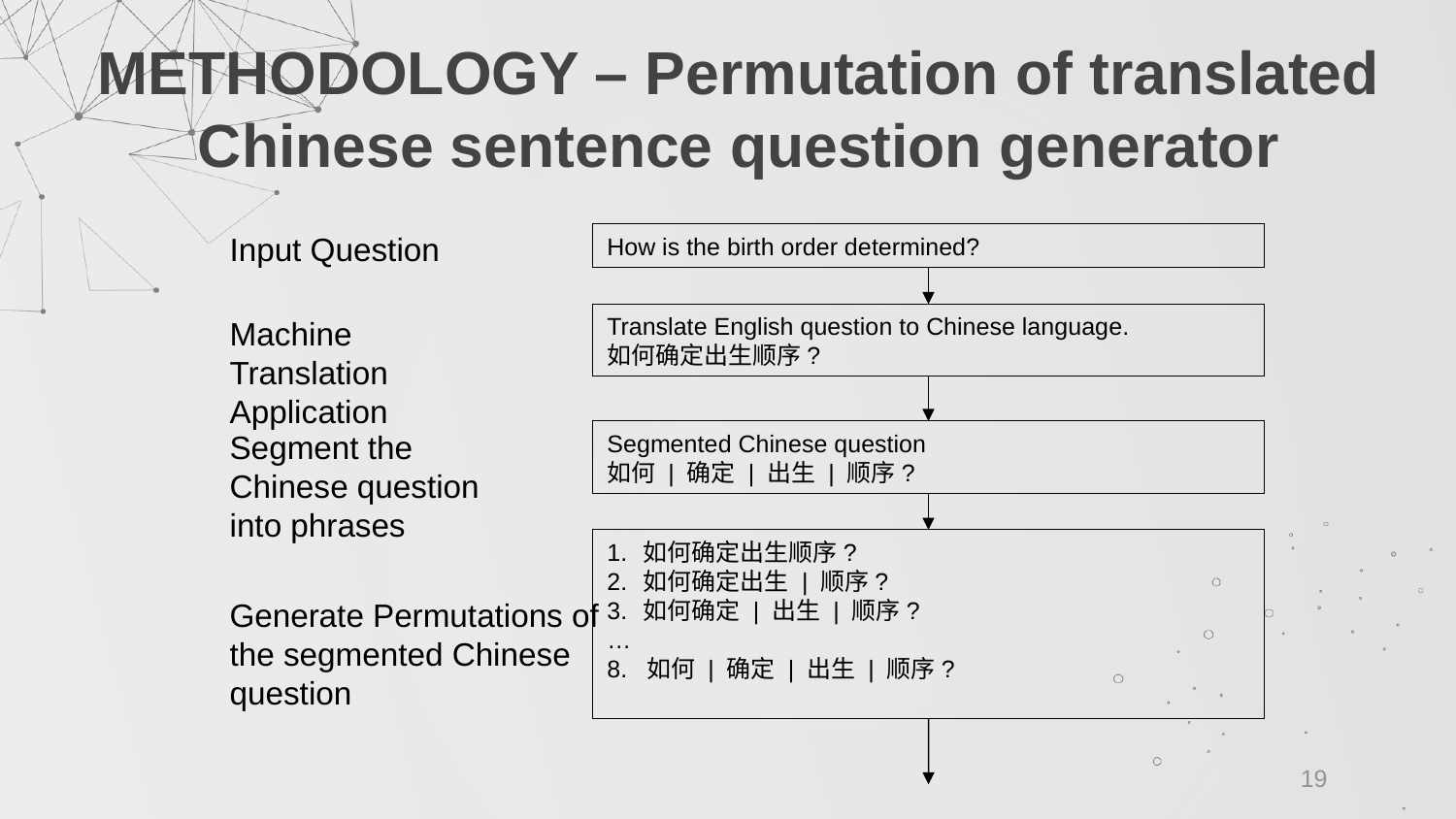

# METHODOLOGY – Permutation of translated Chinese sentence question generator
Input Question
How is the birth order determined?
Translate English question to Chinese language.
如何确定出生顺序?
Machine Translation Application
Segment the Chinese question into phrases
Segmented Chinese question
如何 | 确定 | 出生 | 顺序?
如何确定出生顺序?
如何确定出生 | 顺序?
如何确定 | 出生 | 顺序?
…
8.  如何 | 确定 | 出生 | 顺序?

Generate Permutations of the segmented Chinese question
19